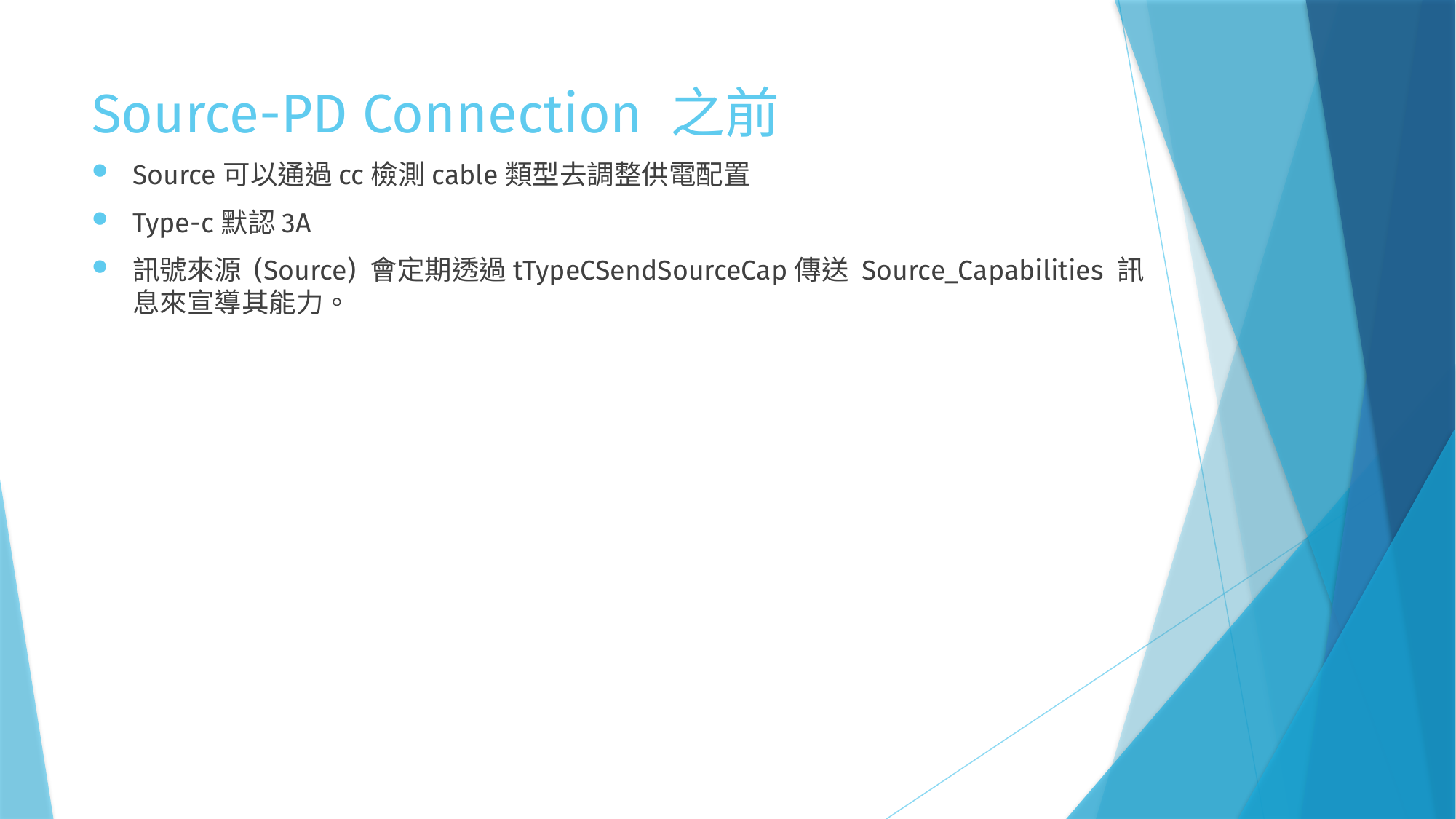

# Source-PD Connection 之前
Source可以通過cc檢測cable類型去調整供電配置
Type-c默認3A
訊號來源 (Source) 會定期透過tTypeCSendSourceCap傳送 Source_Capabilities 訊息來宣導其能力。